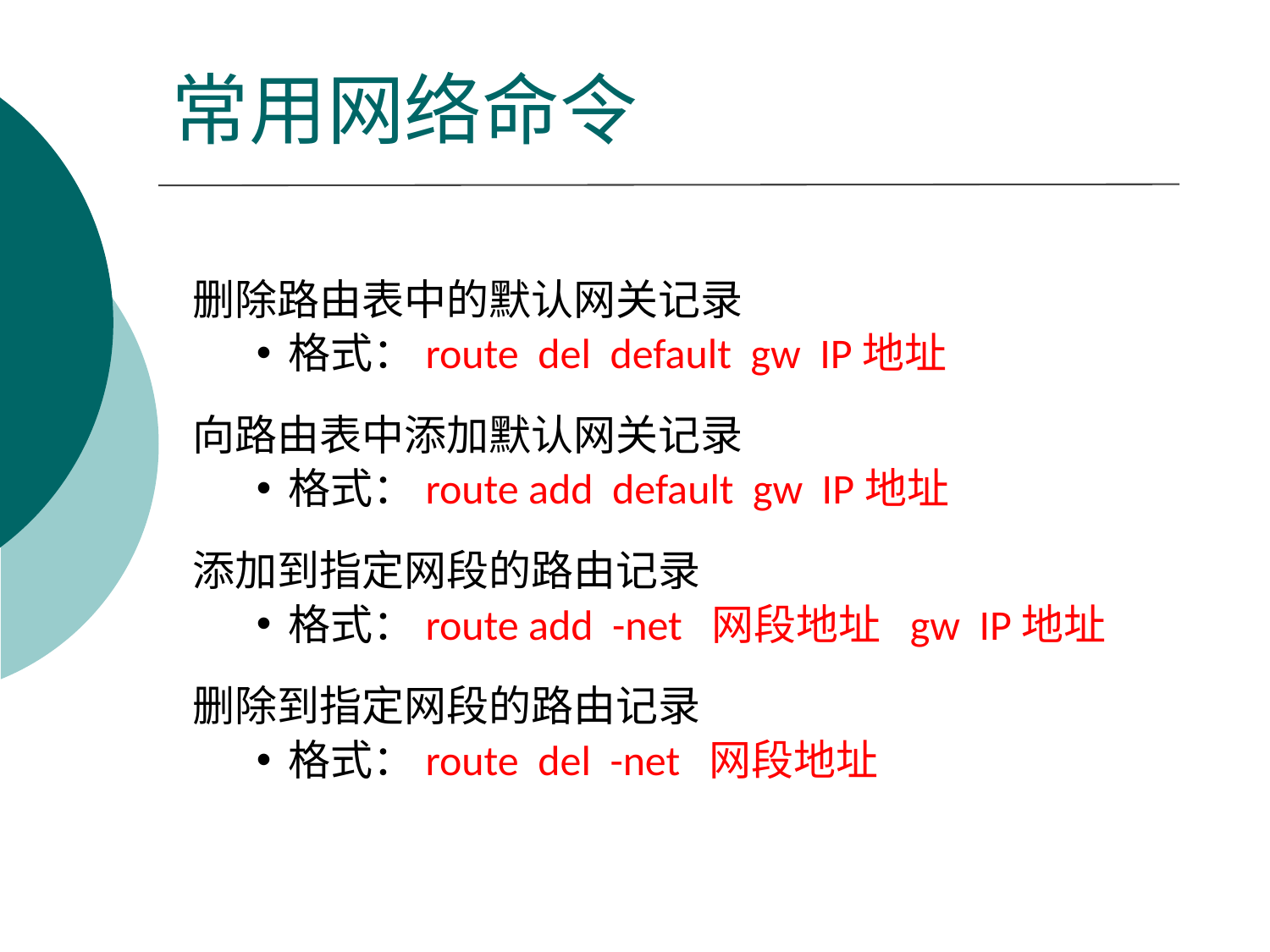

# 常用网络命令
删除路由表中的默认网关记录
格式：route  del  default  gw  IP地址
向路由表中添加默认网关记录
格式：route add  default  gw  IP地址
添加到指定网段的路由记录
格式：route add  -net  网段地址  gw  IP地址
删除到指定网段的路由记录
格式：route  del  -net  网段地址